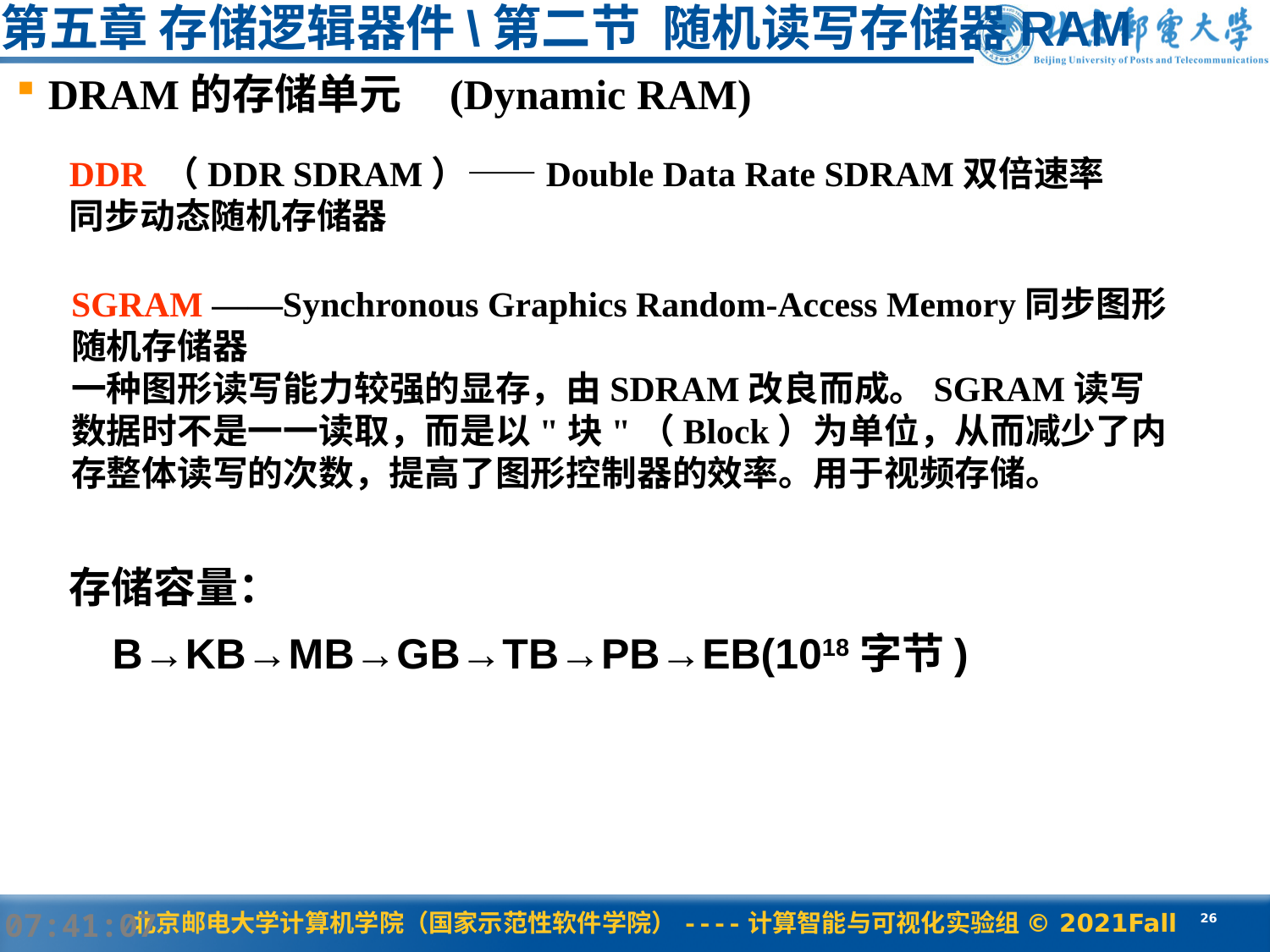

# 第五章 存储逻辑器件\第二节  随机读写存储器RAM
DRAM的存储单元    (Dynamic RAM)

DDR （DDR SDRAM）——Double Data Rate SDRAM双倍速率同步动态随机存储器
SGRAM ——Synchronous Graphics Random-Access Memory同步图形随机存储器
一种图形读写能力较强的显存，由SDRAM改良而成。SGRAM读写数据时不是一一读取，而是以"块"（Block）为单位，从而减少了内存整体读写的次数，提高了图形控制器的效率。用于视频存储。
存储容量：
B→KB→MB→GB→TB→PB→EB(1018字节)